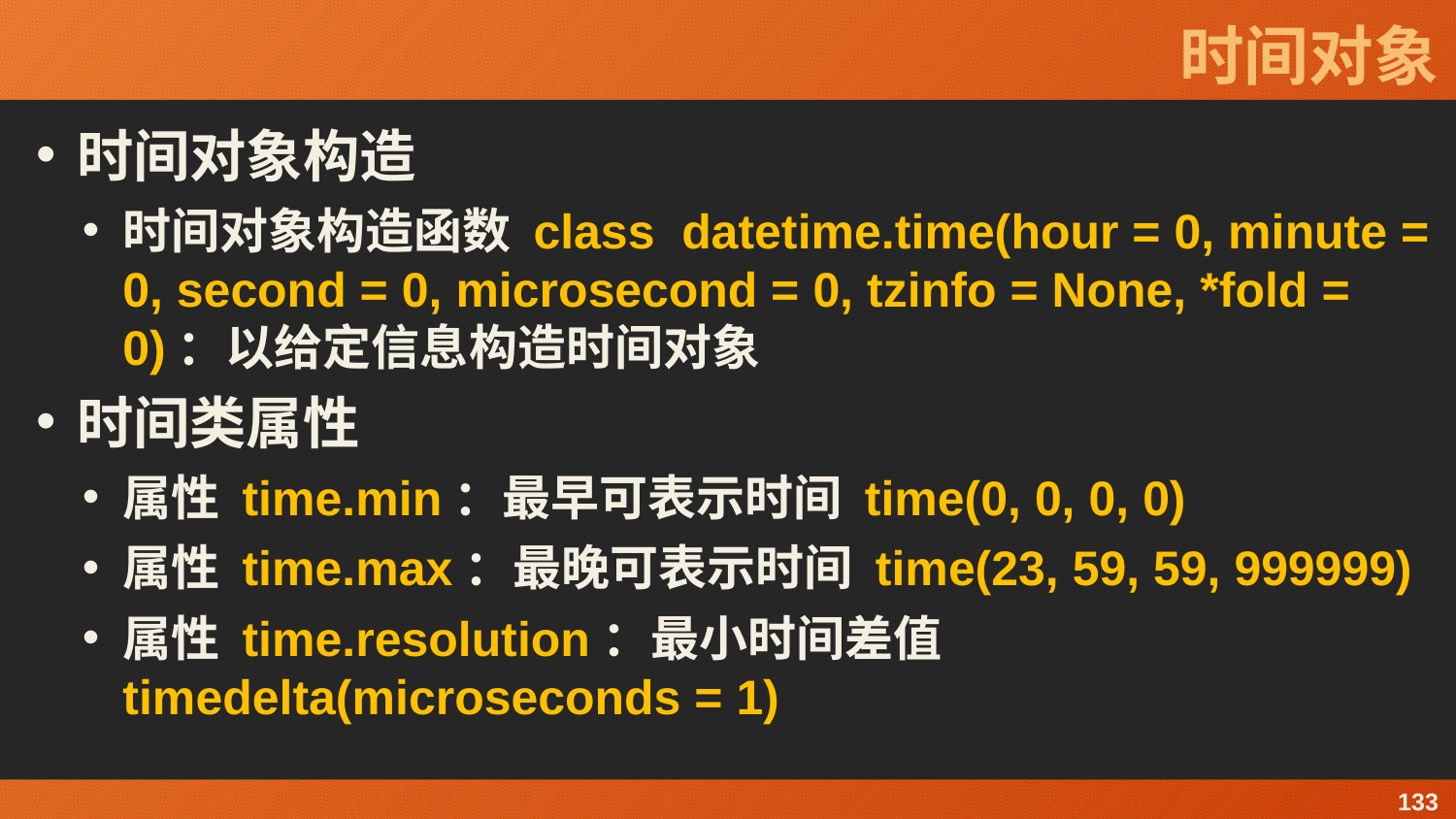

# 时间对象
时间对象构造
时间对象构造函数 class  datetime.time(hour = 0, minute = 0, second = 0, microsecond = 0, tzinfo = None, *fold = 0)：以给定信息构造时间对象
时间类属性
属性 time.min：最早可表示时间 time(0, 0, 0, 0)
属性 time.max：最晚可表示时间 time(23, 59, 59, 999999)
属性 time.resolution：最小时间差值 timedelta(microseconds = 1)
133